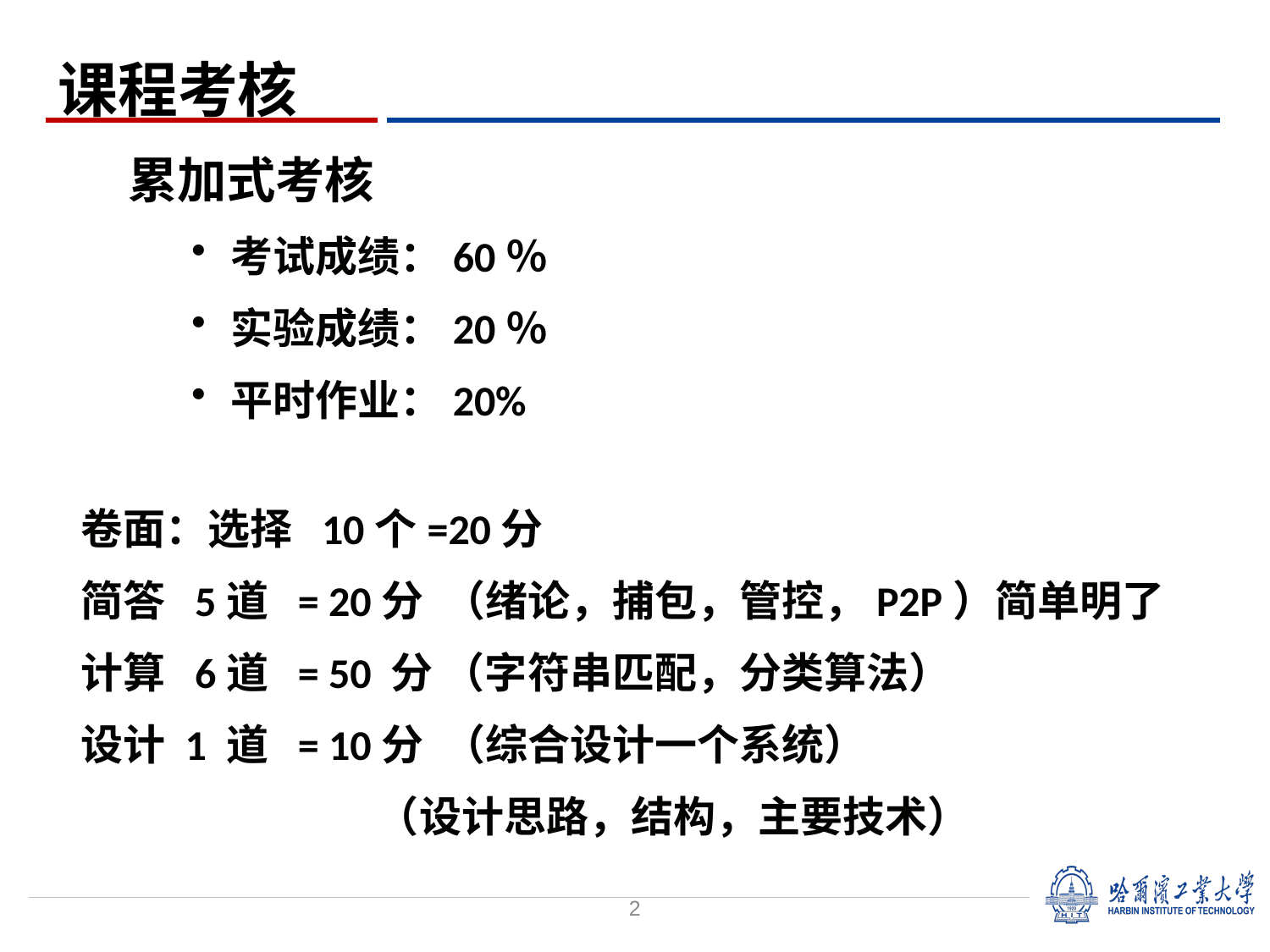

累加式考核
考试成绩：60％
实验成绩：20％
平时作业：20%

课程考核

卷面：选择  10个=20分
简答  5道  = 20分  （绪论，捕包，管控，P2P）简单明了
计算  6道  = 50 分 （字符串匹配，分类算法）
设计 1 道  = 10分  （综合设计一个系统）
                              （设计思路，结构，主要技术）
2